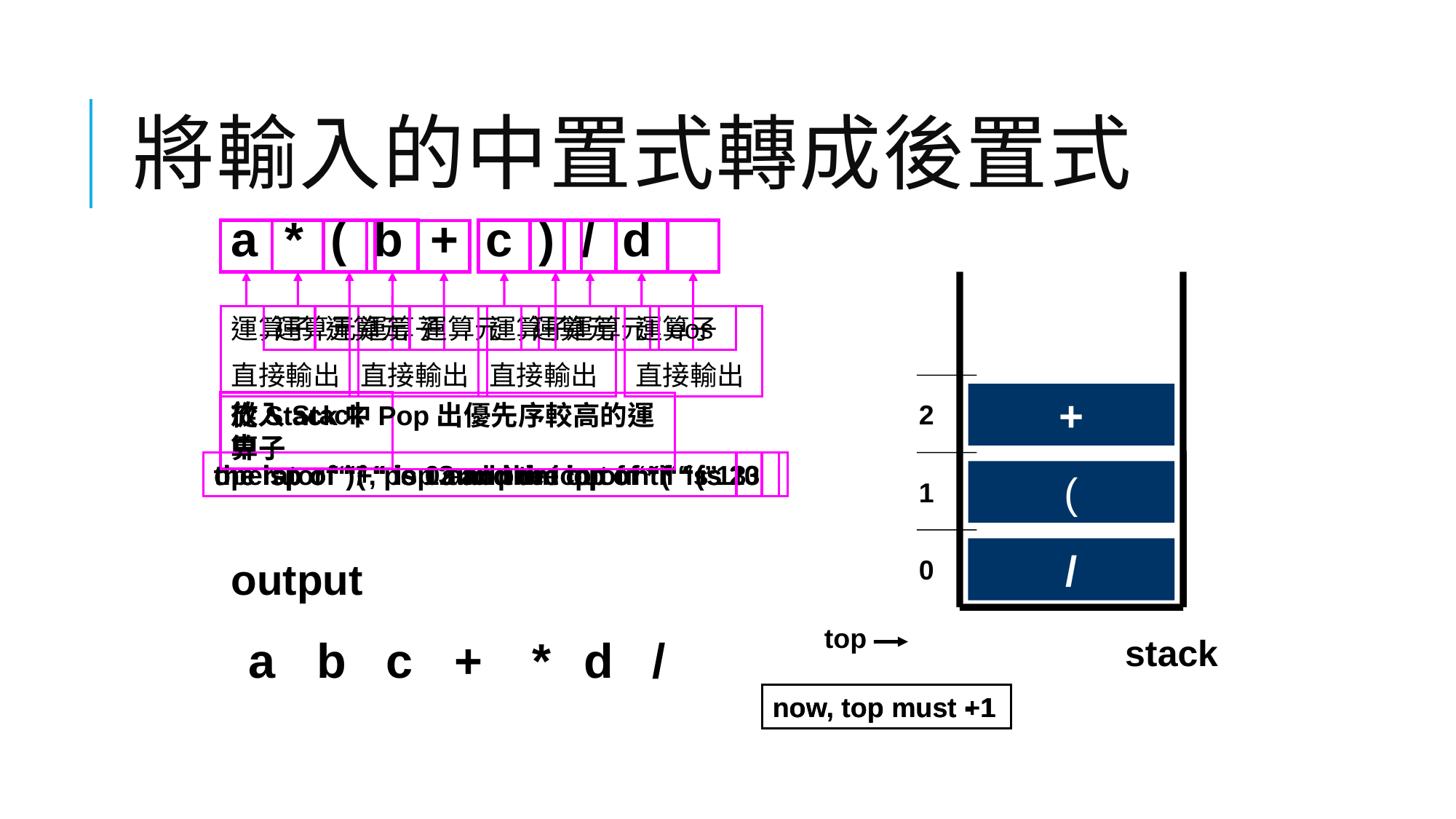

# 將輸入的中置式轉成後置式
a  *  (  b  +  c  )  /  d

運算子
直接輸出
運算元
運算元
運算子
直接輸出
運算元
運算子
直接輸出
運算元
運算元
運算子
直接輸出
eos

+
放入Stack中
2
從Stack中Pop出優先序較高的運算子
the isp of “( “ is 0 and the icp of “* “ is 13
the isp of “+“ is 12 and the icp of “( “ is 20
the isp of “/ “ is 13 and the icp of “* “ is 13
operator “)”, pop and print out until “(”

(
1

*
/
output
0

top
a
b
c
+
*
d
/
stack

now, top must +1
now, top must - 1